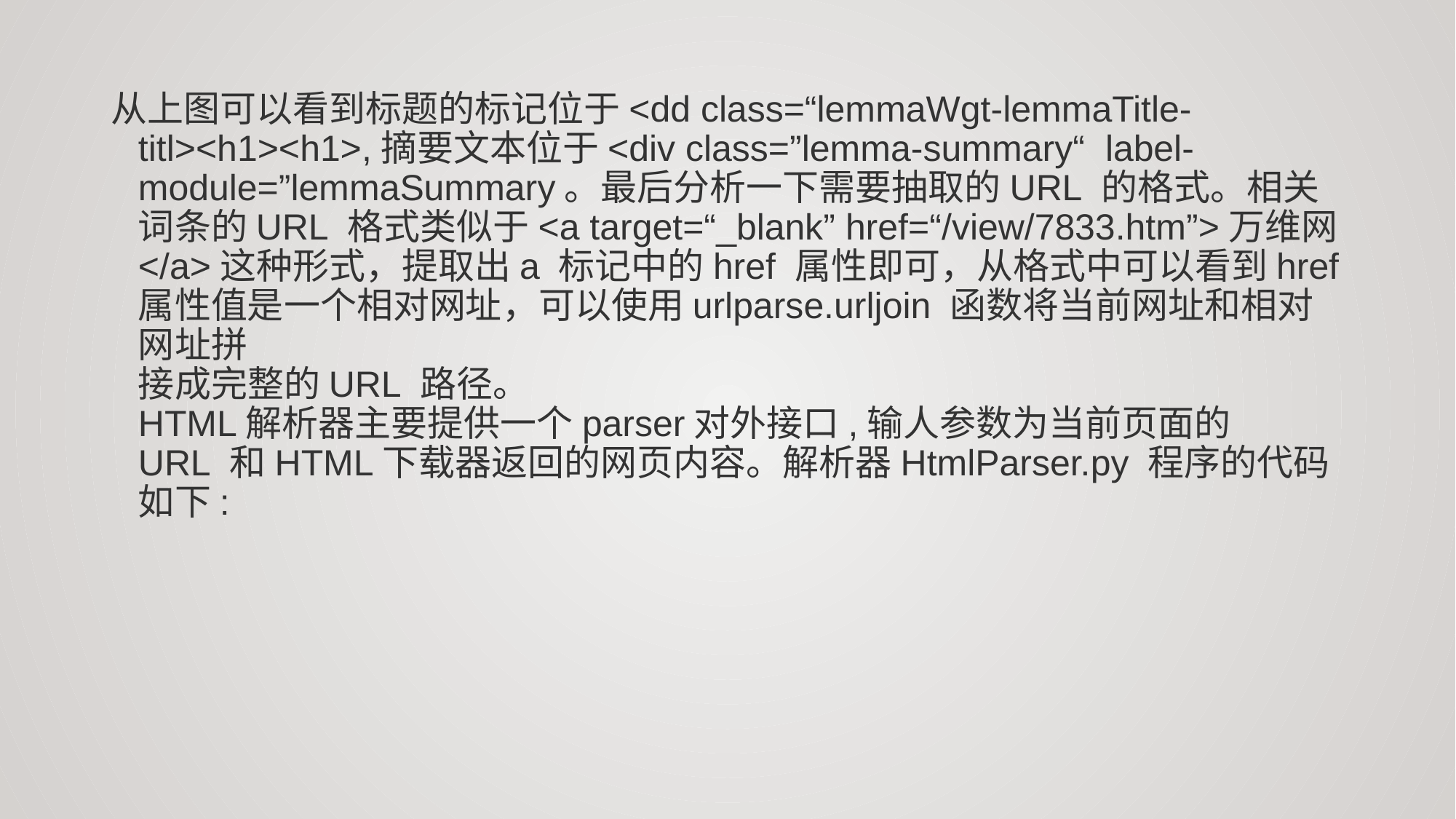

从上图可以看到标题的标记位于<dd class=“lemmaWgt-lemmaTitle-titl><h1><h1>,摘要文本位于<div class=”lemma-summary“  label-module=”lemmaSummary。最后分析一下需要抽取的URL 的格式。相关词条的URL 格式类似于<a target=“_blank” href=“/view/7833.htm”>万维网</a>这种形式，提取出a 标记中的href 属性即可，从格式中可以看到href属性值是一个相对网址，可以使用urlparse.urljoin 函数将当前网址和相对网址拼
接成完整的URL 路径。
HTML解析器主要提供一个parser对外接口,输人参数为当前页面的URL 和HTML下载器返回的网页内容。解析器HtmlParser.py 程序的代码如下: